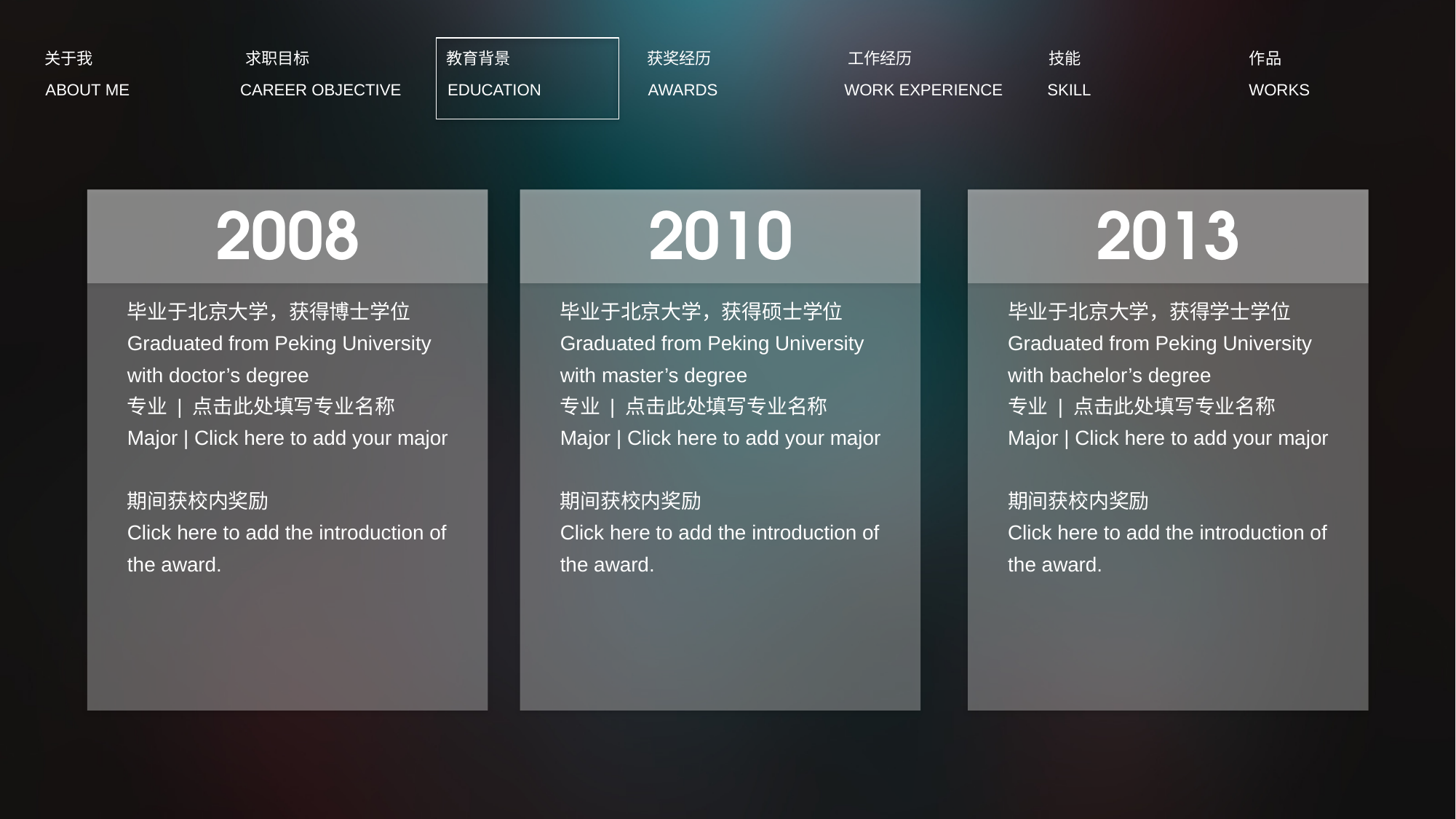

关于我
求职目标
教育背景
获奖经历
工作经历
技能
作品
ABOUT ME
CAREER OBJECTIVE
EDUCATION
AWARDS
WORK EXPERIENCE
SKILL
WORKS
2008
2010
2013

毕业于北京大学，获得博士学位
Graduated from Peking University with doctor’s degree
专业 | 点击此处填写专业名称
Major | Click here to add your major

期间获校内奖励
Click here to add the introduction of the award.

毕业于北京大学，获得硕士学位
Graduated from Peking University with master’s degree
专业 | 点击此处填写专业名称
Major | Click here to add your major

期间获校内奖励
Click here to add the introduction of the award.

毕业于北京大学，获得学士学位
Graduated from Peking University with bachelor’s degree
专业 | 点击此处填写专业名称
Major | Click here to add your major

期间获校内奖励
Click here to add the introduction of the award.